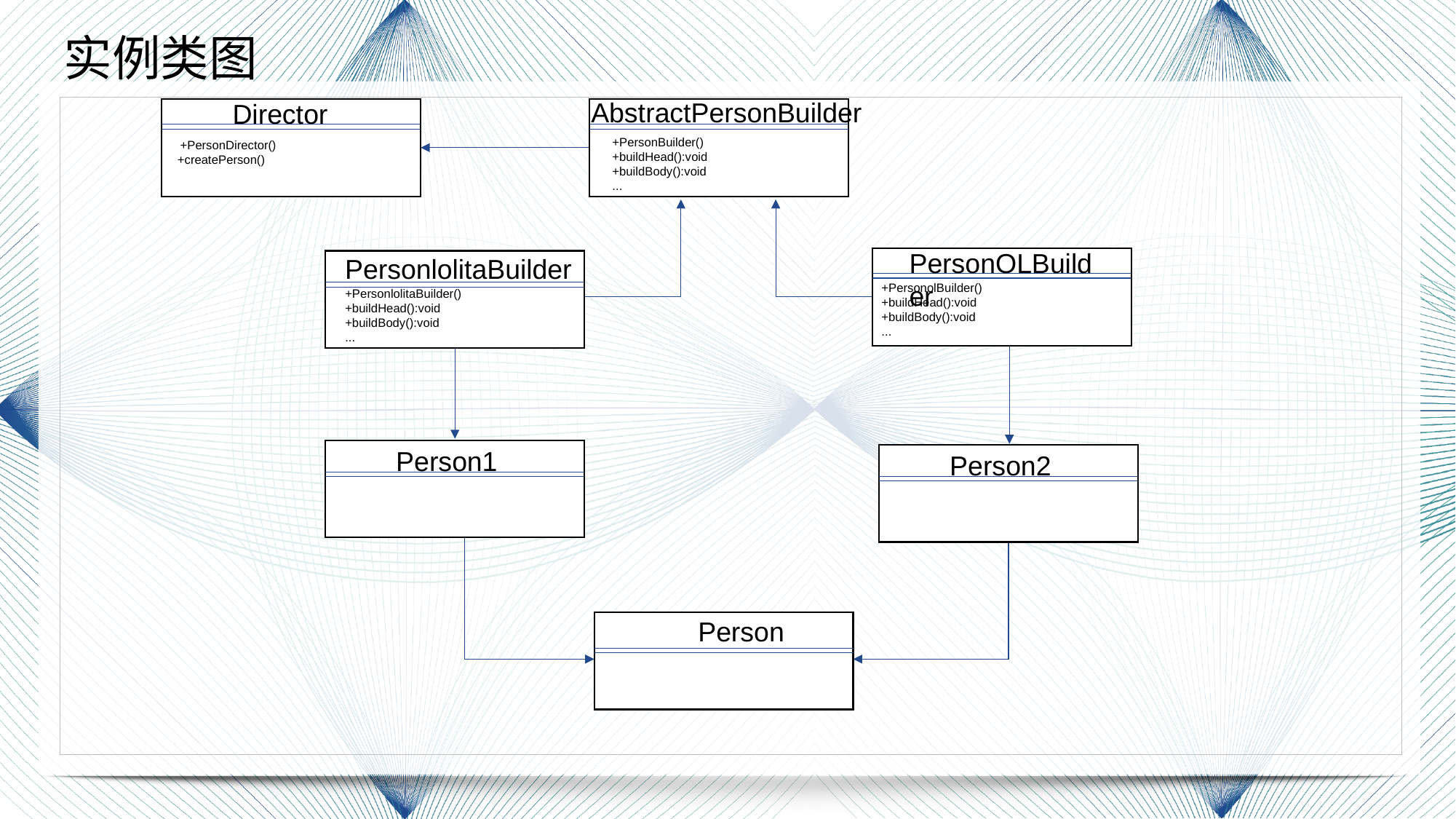

实例类图
AbstractPersonBuilder

Director

D
+PersonBuilder()
+buildHead():void
+buildBody():void
...
    +PersonDirector()
+createPerson()
e7d195523061f1c0cef09ac28eaae964ec9988a5cce77c8b8C1E4685C6E6B40CD7615480512384A61EE159C6FE0045D14B61E85D0A95589D558B81FFC809322ACC20DC2254D928200A3EA0841B8B1814961BE795024DFDEF45878460D5EEC04B3DB4C246007153409DEDE37CA726A66AF19B77CE744E11CADCFB09B3408DEC1F688348922E38CCEE
PersonOLBuilder
D
PersonlolitaBuilder
D
+PersonolBuilder()
+buildHead():void
+buildBody():void
...
+PersonlolitaBuilder()
+buildHead():void
+buildBody():void
...
Person1
D
Person2
D
         Person
D